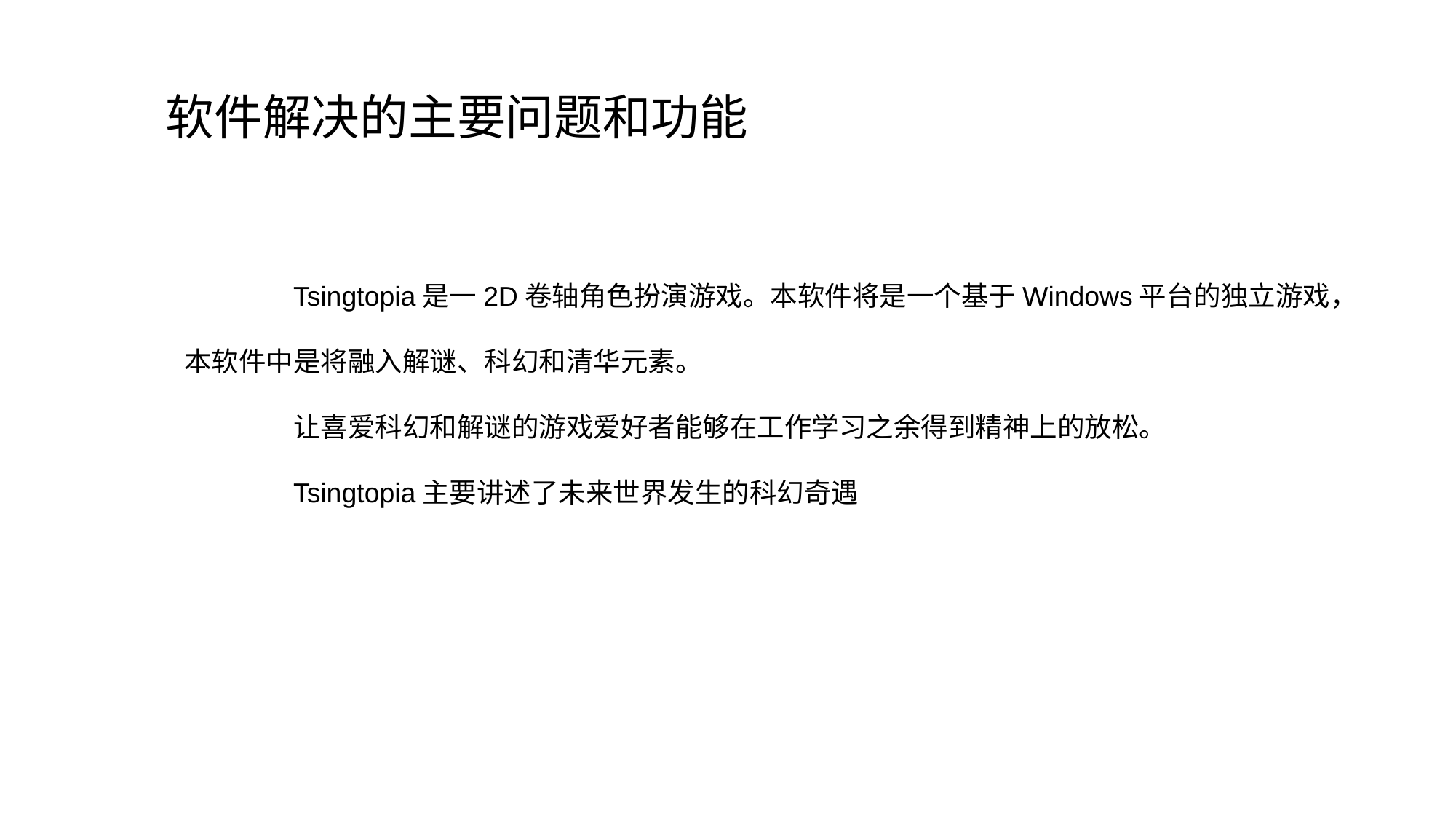

软件解决的主要问题和功能

	Tsingtopia是一2D卷轴角色扮演游戏。本软件将是一个基于Windows平台的独立游戏，本软件中是将融入解谜、科幻和清华元素。
 	让喜爱科幻和解谜的游戏爱好者能够在工作学习之余得到精神上的放松。
	Tsingtopia主要讲述了未来世界发生的科幻奇遇